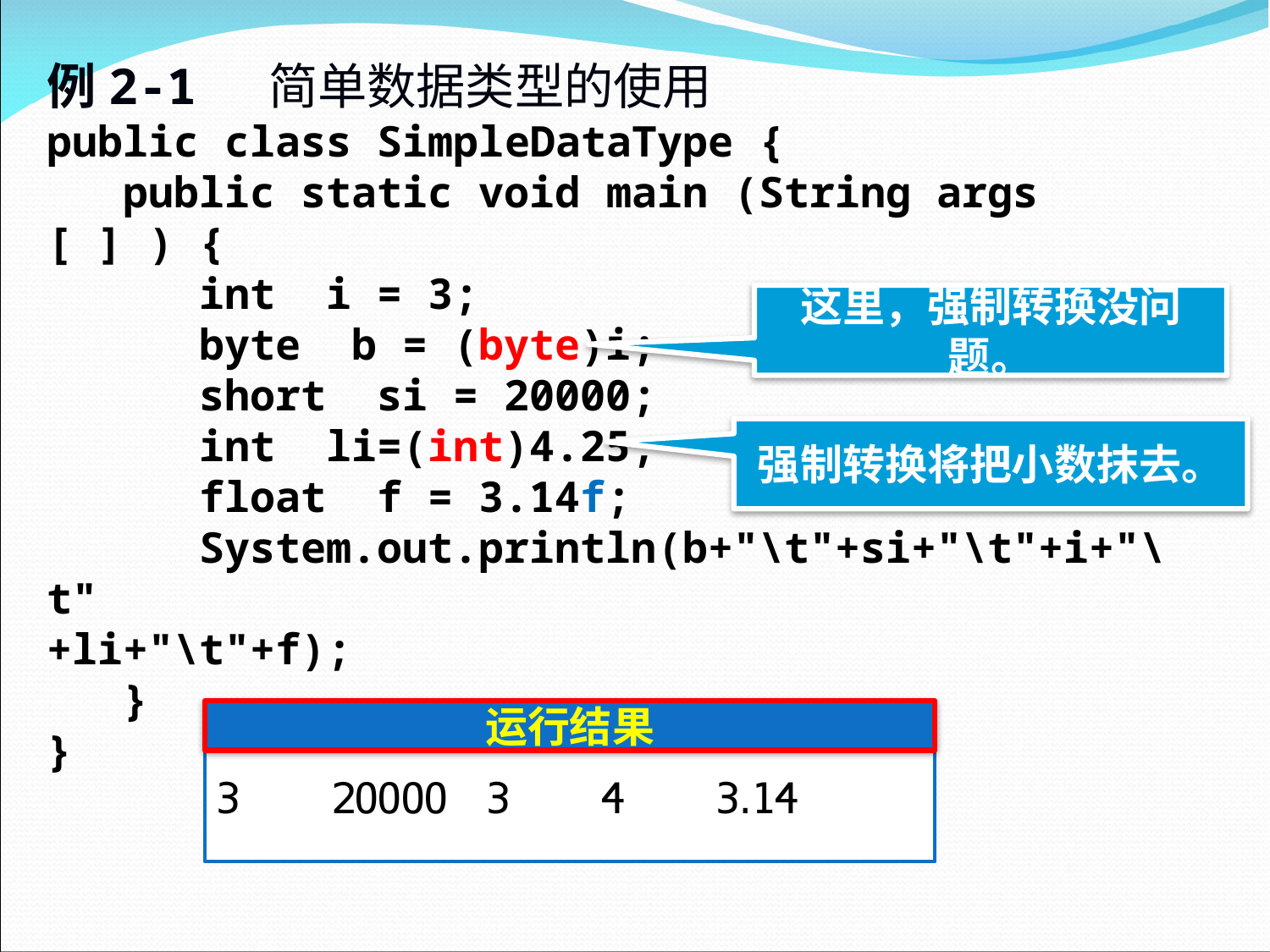

例2-1  简单数据类型的使用
public class SimpleDataType {
   public static void main (String args [ ] ) {
      int  i = 3;
      byte  b = (byte)i;
      short  si = 20000;
      int  li=(int)4.25;
      float  f = 3.14f;
      System.out.println(b+"\t"+si+"\t"+i+"\t"
+li+"\t"+f);
   }
}
这里，强制转换没问题。
强制转换将把小数抹去。
运行结果
3       20000   3       4       3.14